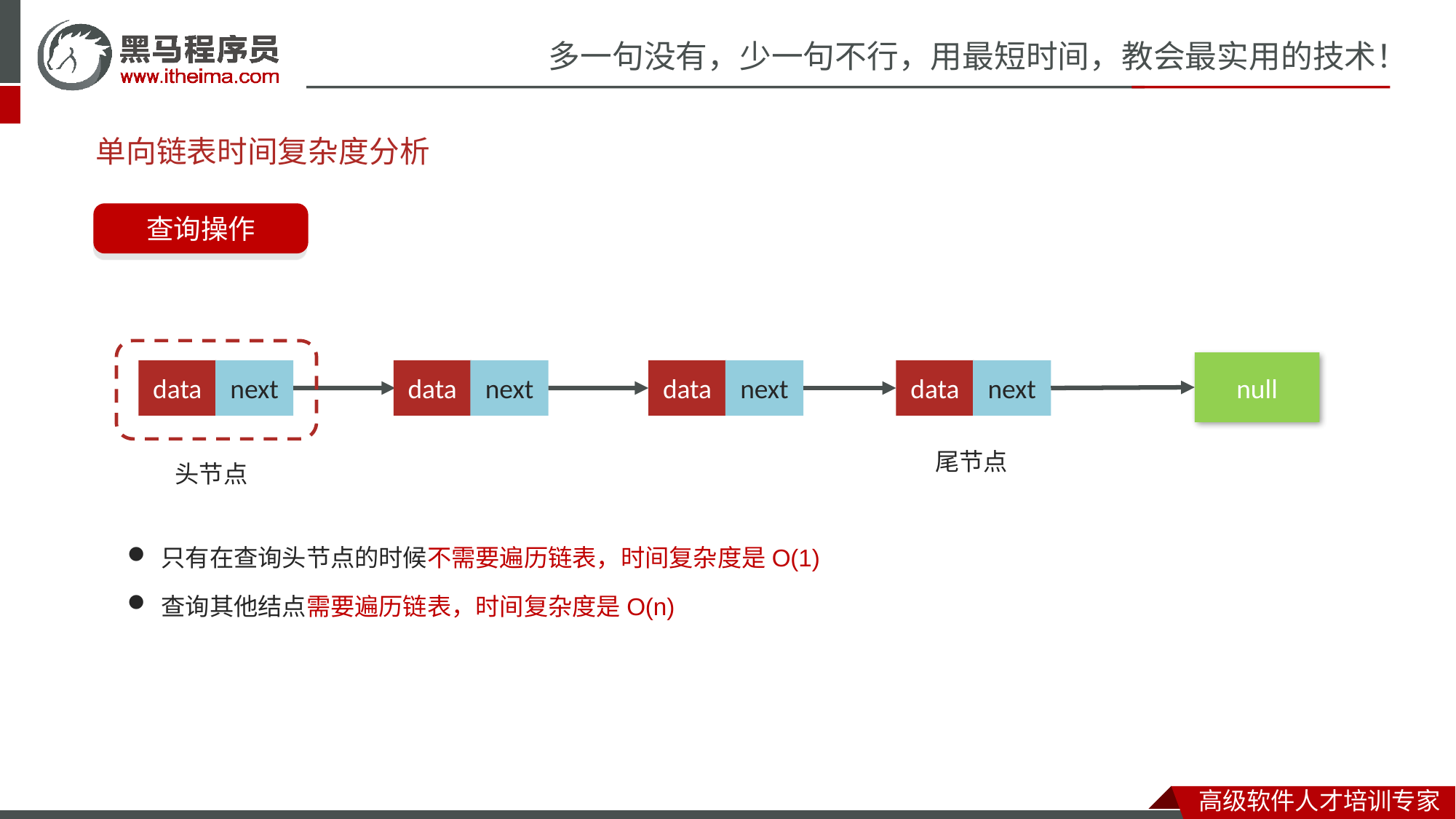

# 单向链表时间复杂度分析
查询操作

null
next
data
next
next
next
data
data
data
尾节点
头节点
只有在查询头节点的时候不需要遍历链表，时间复杂度是O(1)
查询其他结点需要遍历链表，时间复杂度是O(n)